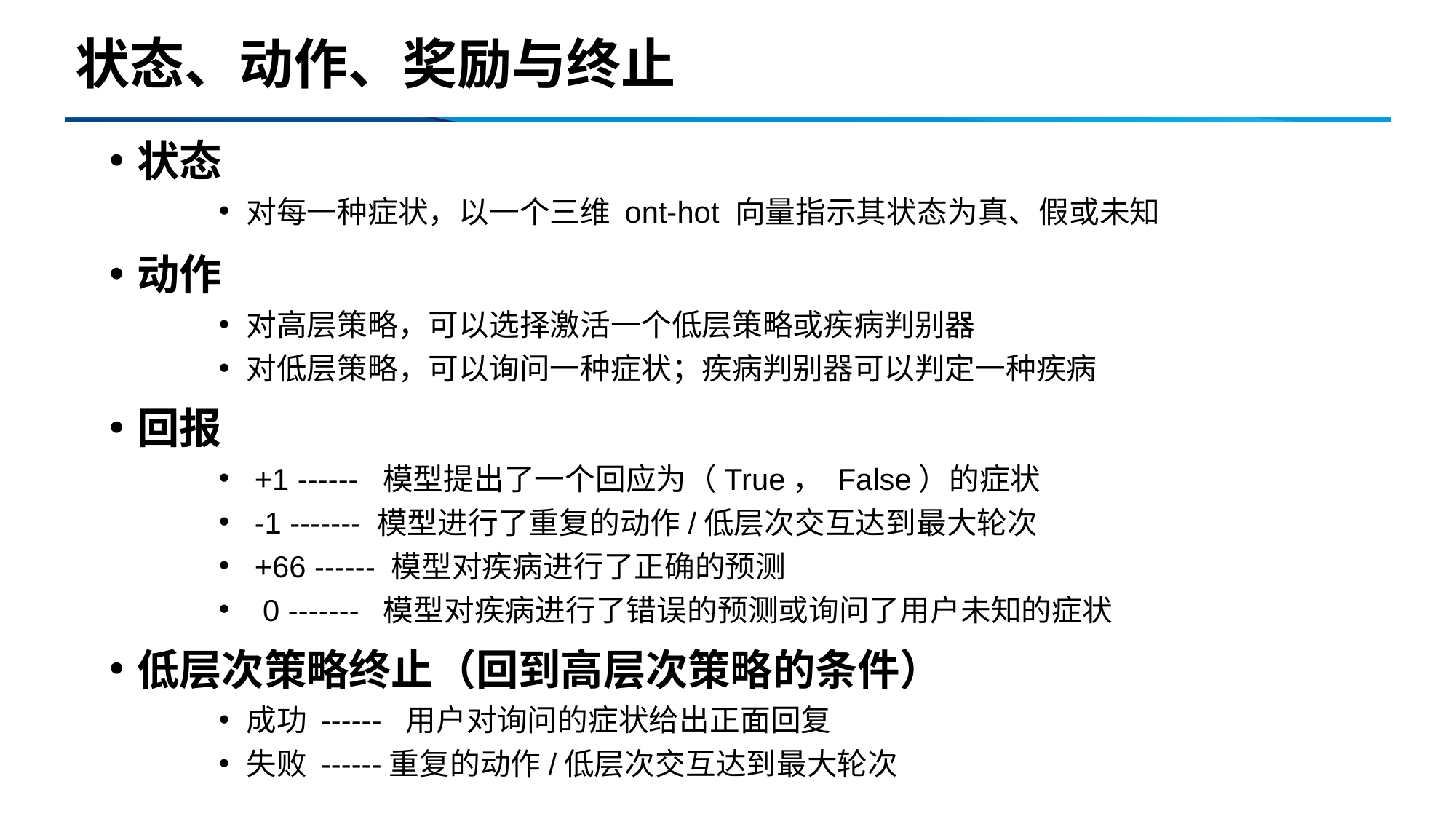

# 状态、动作、奖励与终止

状态
对每一种症状，以一个三维 ont-hot 向量指示其状态为真、假或未知

动作
对高层策略，可以选择激活一个低层策略或疾病判别器
对低层策略，可以询问一种症状；疾病判别器可以判定一种疾病

回报
 +1 ------  模型提出了一个回应为（True， False）的症状
 -1 ------- 模型进行了重复的动作/低层次交互达到最大轮次
 +66 ------ 模型对疾病进行了正确的预测
  0 -------  模型对疾病进行了错误的预测或询问了用户未知的症状
低层次策略终止（回到高层次策略的条件）
成功 ------  用户对询问的症状给出正面回复
失败 ------重复的动作/低层次交互达到最大轮次